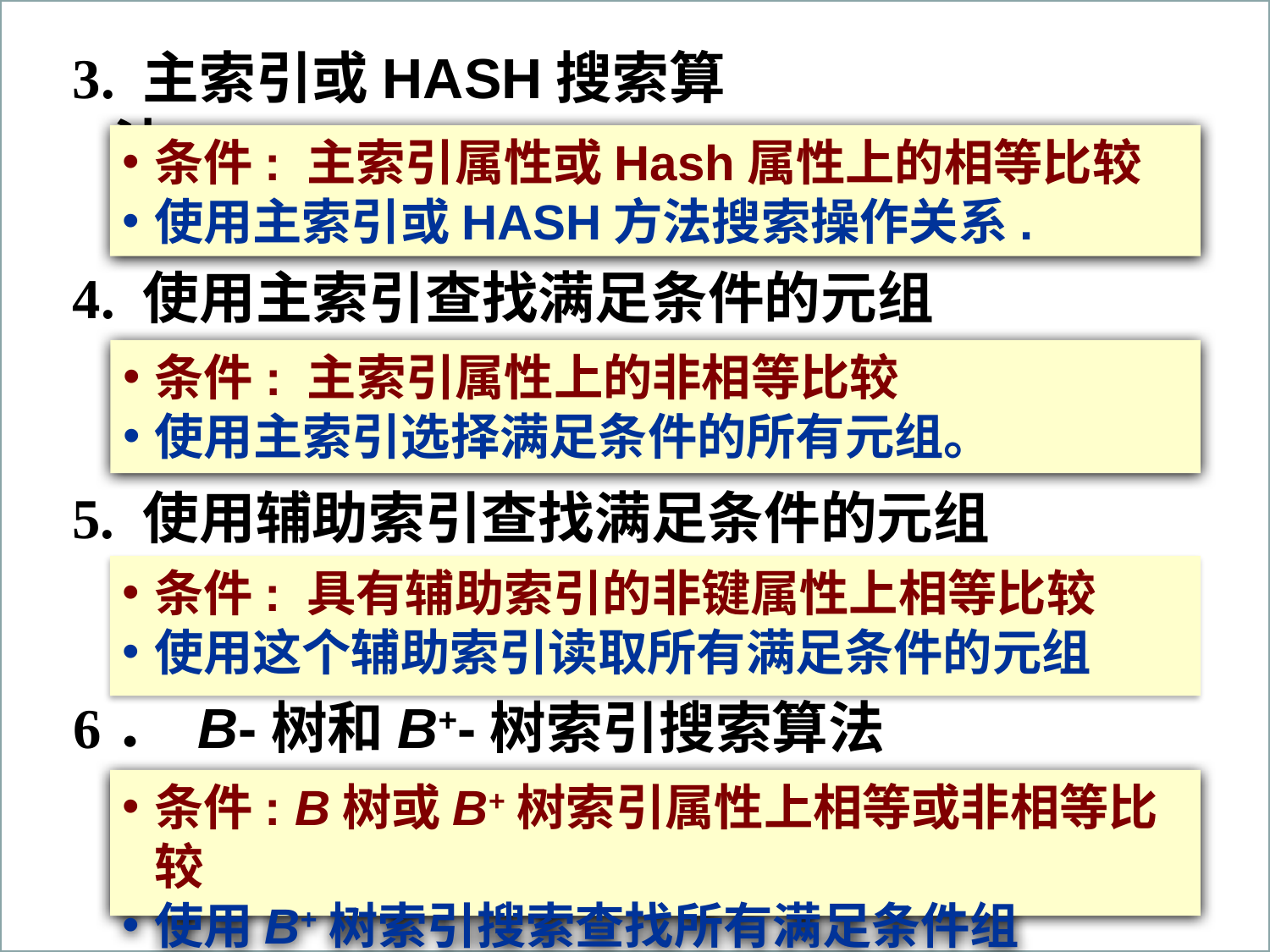

3. 主索引或HASH搜索算法
条件: 主索引属性或Hash属性上的相等比较
使用主索引或HASH方法搜索操作关系.
4. 使用主索引查找满足条件的元组
条件: 主索引属性上的非相等比较
使用主索引选择满足条件的所有元组。
5. 使用辅助索引查找满足条件的元组
条件: 具有辅助索引的非键属性上相等比较
使用这个辅助索引读取所有满足条件的元组
6． B-树和B+-树索引搜索算法
条件: B树或B+树索引属性上相等或非相等比较
使用B+树索引搜索查找所有满足条件组